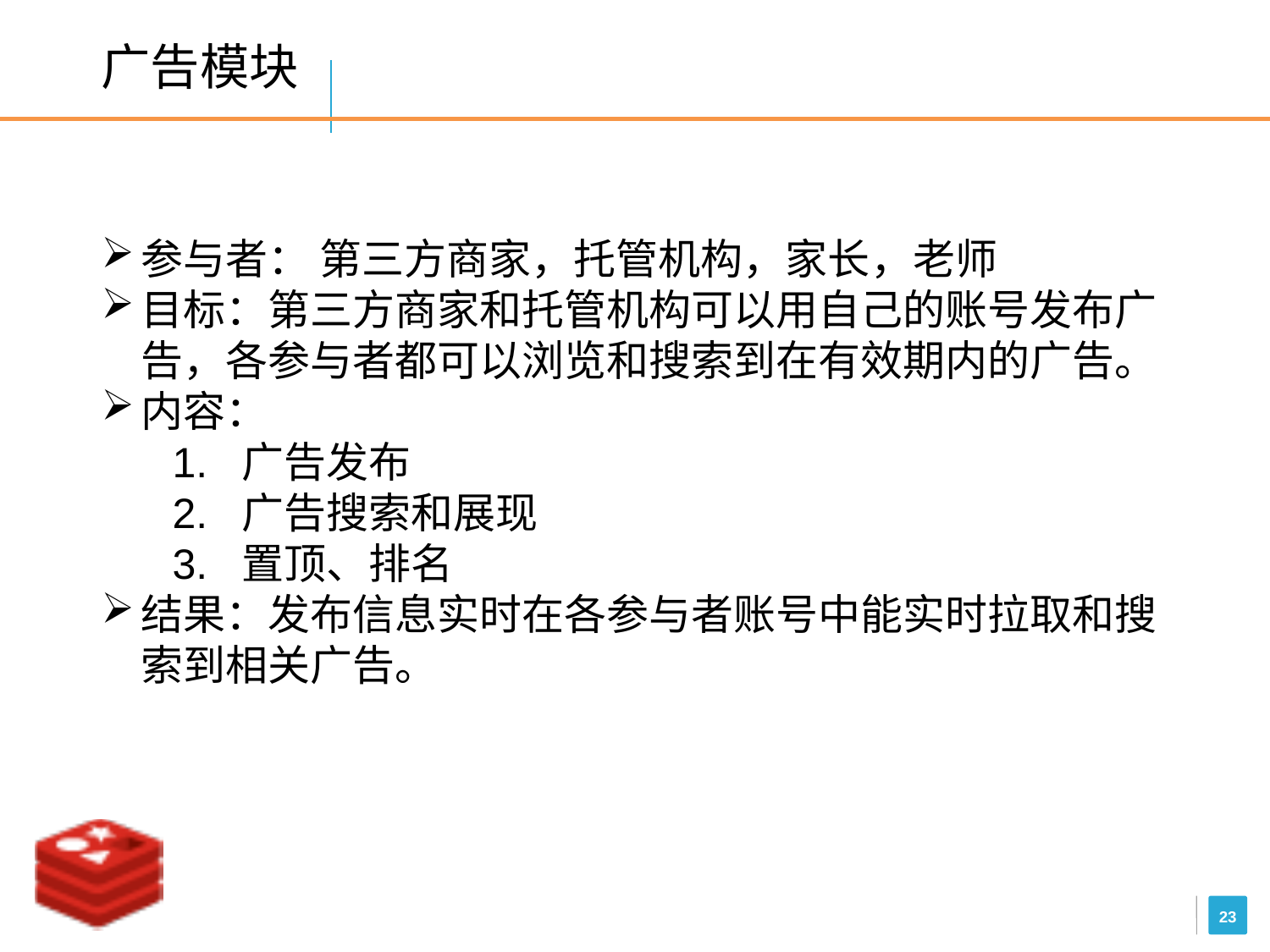

# 广告模块
参与者： 第三方商家，托管机构，家长，老师
目标：第三方商家和托管机构可以用自己的账号发布广告，各参与者都可以浏览和搜索到在有效期内的广告。
内容：
      1.  广告发布
      2.  广告搜索和展现
      3.  置顶、排名
结果：发布信息实时在各参与者账号中能实时拉取和搜索到相关广告。